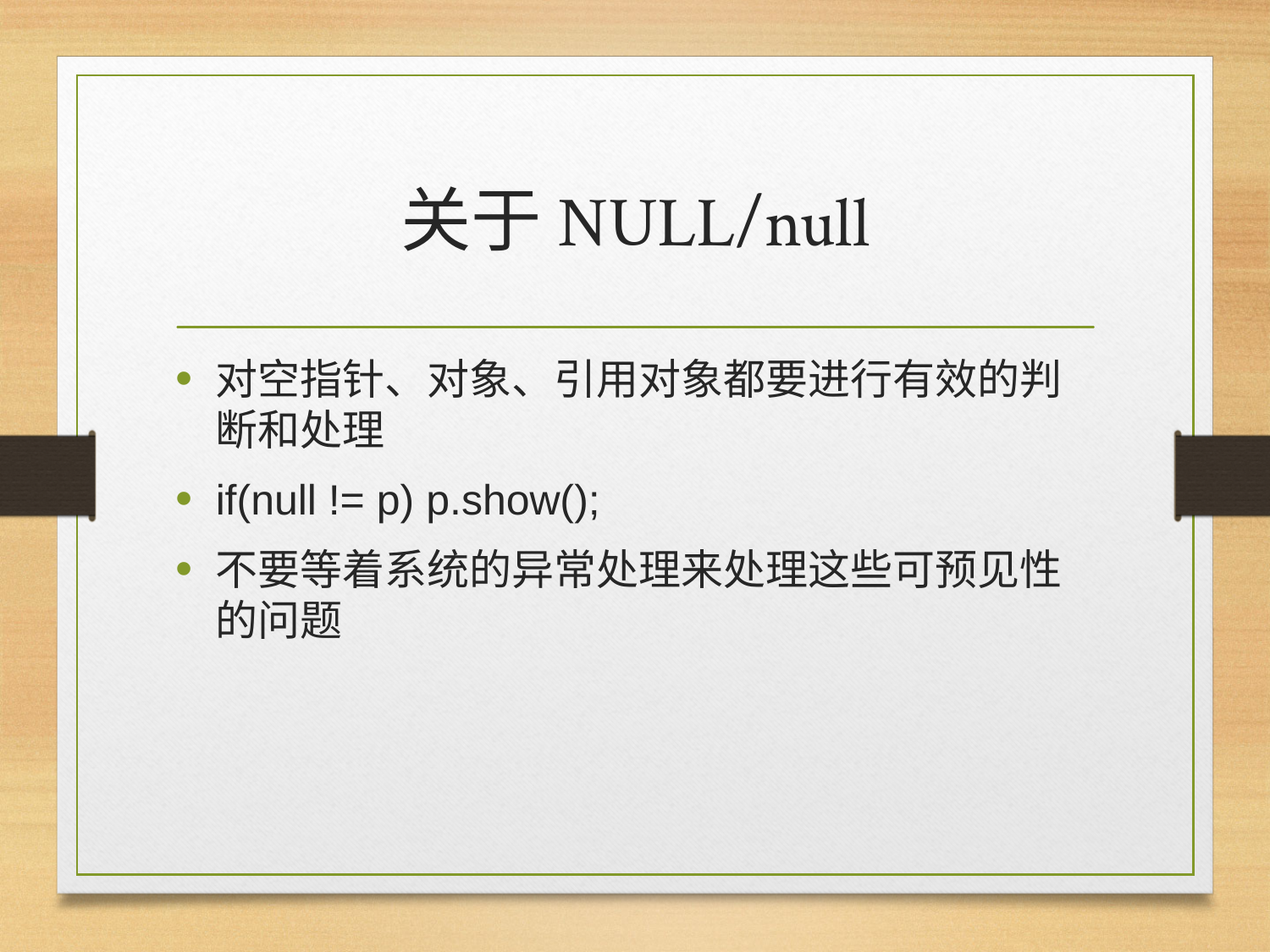

# 关于NULL/null
对空指针、对象、引用对象都要进行有效的判断和处理
if(null != p) p.show();
不要等着系统的异常处理来处理这些可预见性的问题